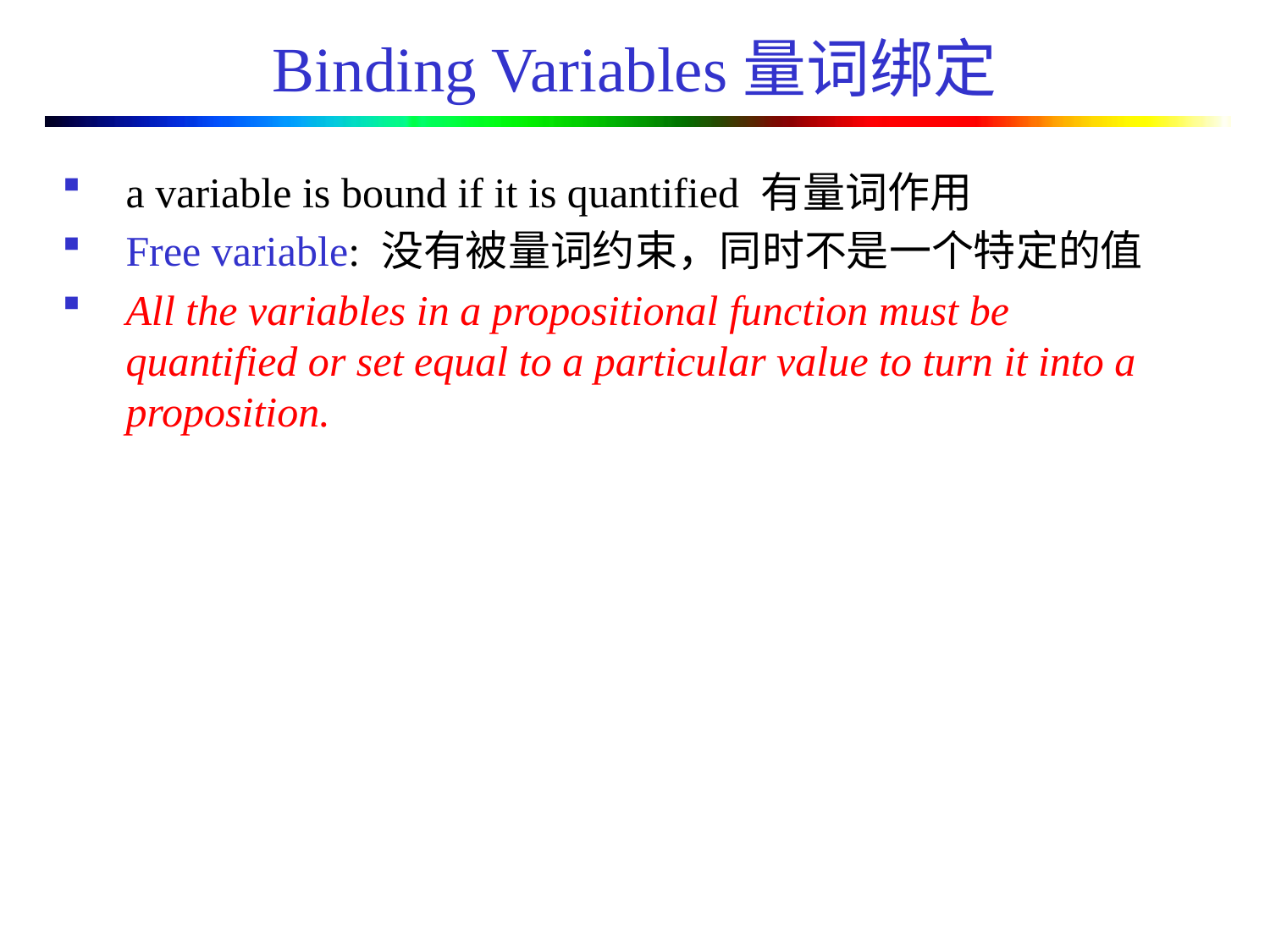

# Binding Variables量词绑定
a variable is bound if it is quantified 有量词作用
Free variable: 没有被量词约束，同时不是一个特定的值
All the variables in a propositional function must be quantified or set equal to a particular value to turn it into a proposition.